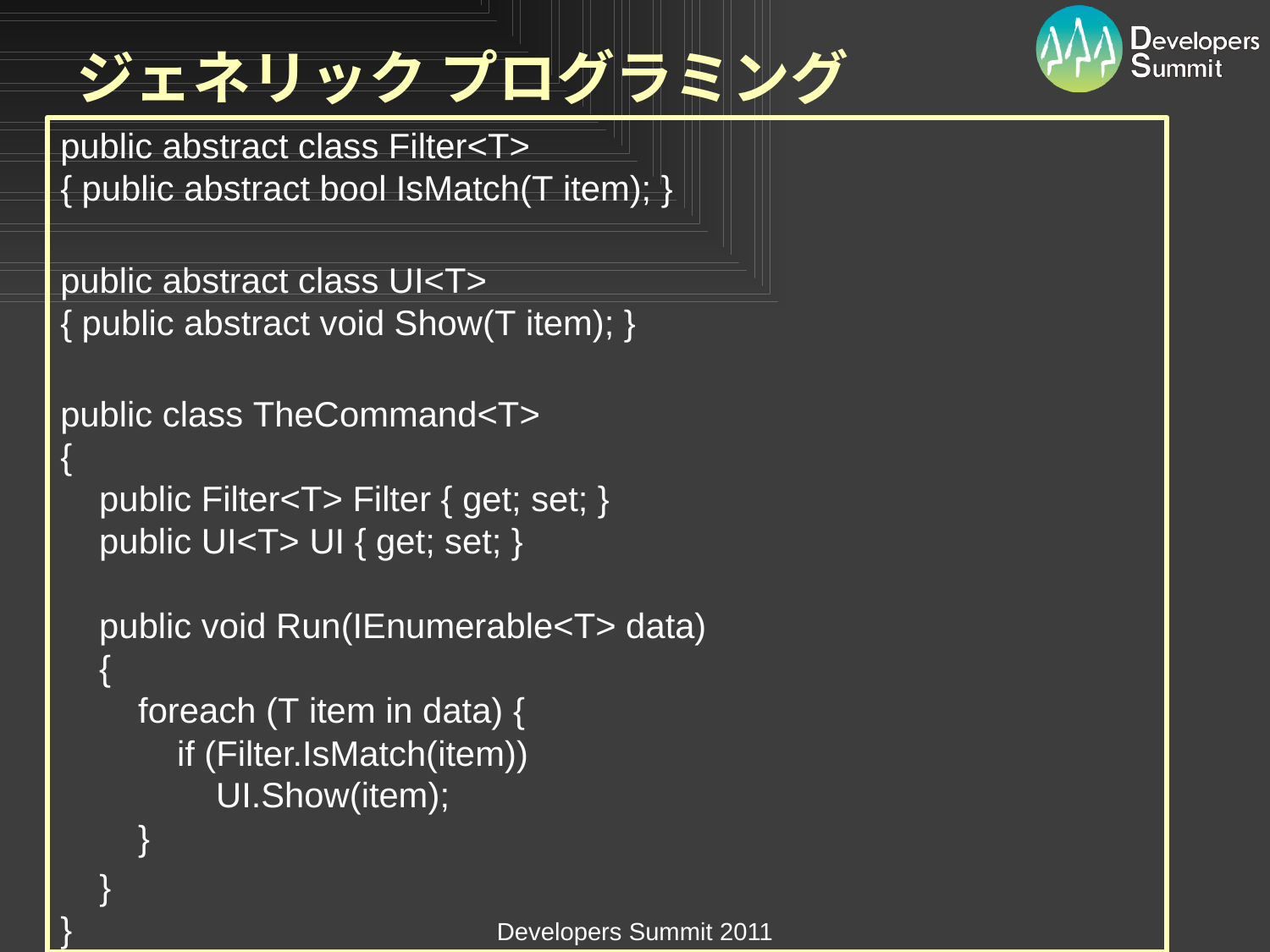

# ジェネリック プログラミング
public abstract class Filter<T>
{ public abstract bool IsMatch(T item); }
public abstract class UI<T>
{ public abstract void Show(T item); }
public class TheCommand<T>
{
    public Filter<T> Filter { get; set; }
    public UI<T> UI { get; set; }
    public void Run(IEnumerable<T> data)
    {
        foreach (T item in data) {
            if (Filter.IsMatch(item))
                UI.Show(item);
        }
    }
}